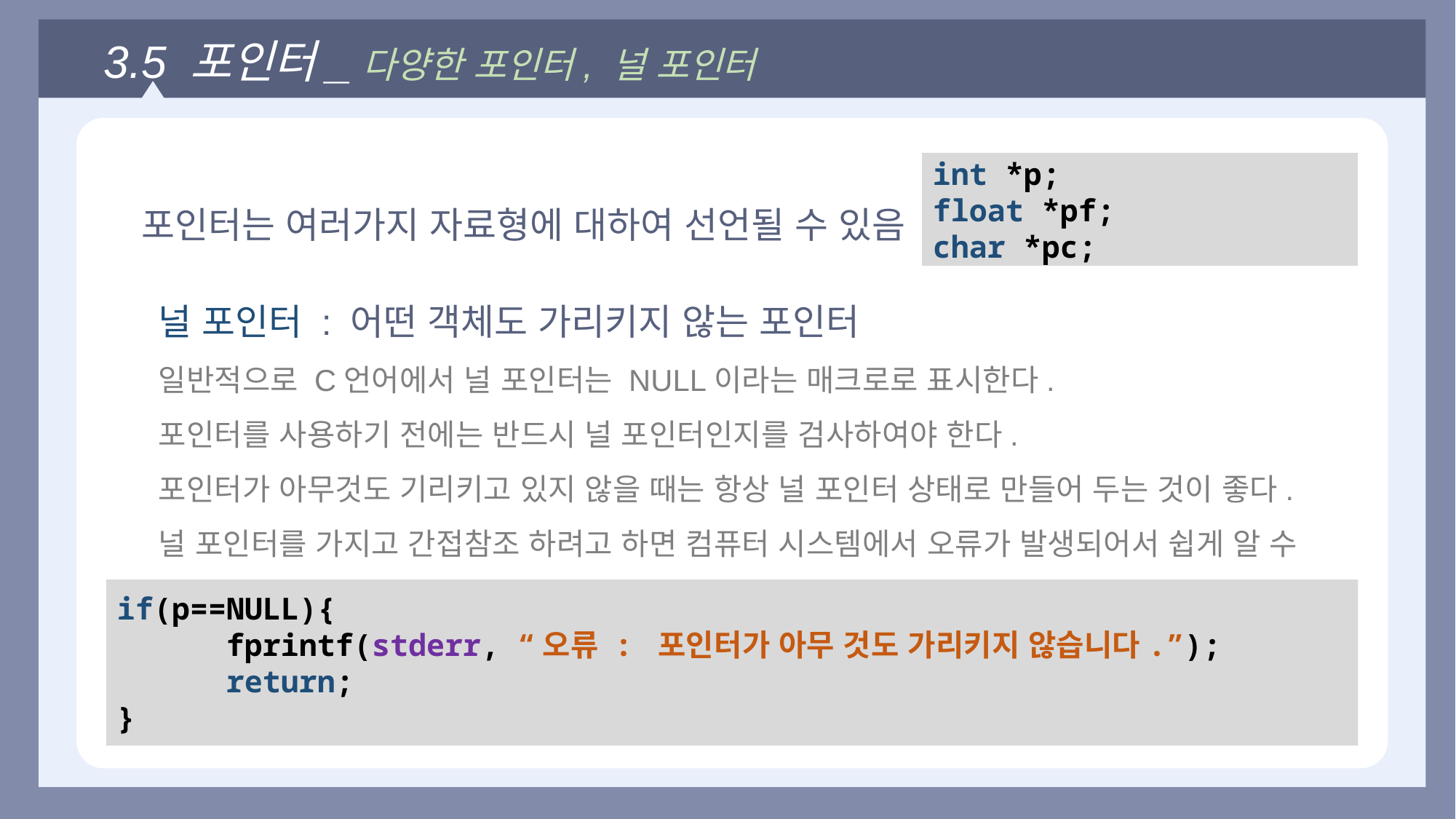

3.5 포인터_다양한 포인터, 널 포인터

int *p;
float *pf;
char *pc;
포인터는 여러가지 자료형에 대하여 선언될 수 있음
널 포인터 : 어떤 객체도 가리키지 않는 포인터
일반적으로 C언어에서 널 포인터는 NULL이라는 매크로로 표시한다.
포인터를 사용하기 전에는 반드시 널 포인터인지를 검사하여야 한다.
포인터가 아무것도 기리키고 있지 않을 때는 항상 널 포인터 상태로 만들어 두는 것이 좋다.
널 포인터를 가지고 간접참조 하려고 하면 컴퓨터 시스템에서 오류가 발생되어서 쉽게 알 수 있다.
if(p==NULL){
	fprintf(stderr, “오류 : 포인터가 아무 것도 가리키지 않습니다.”);
	return;
}